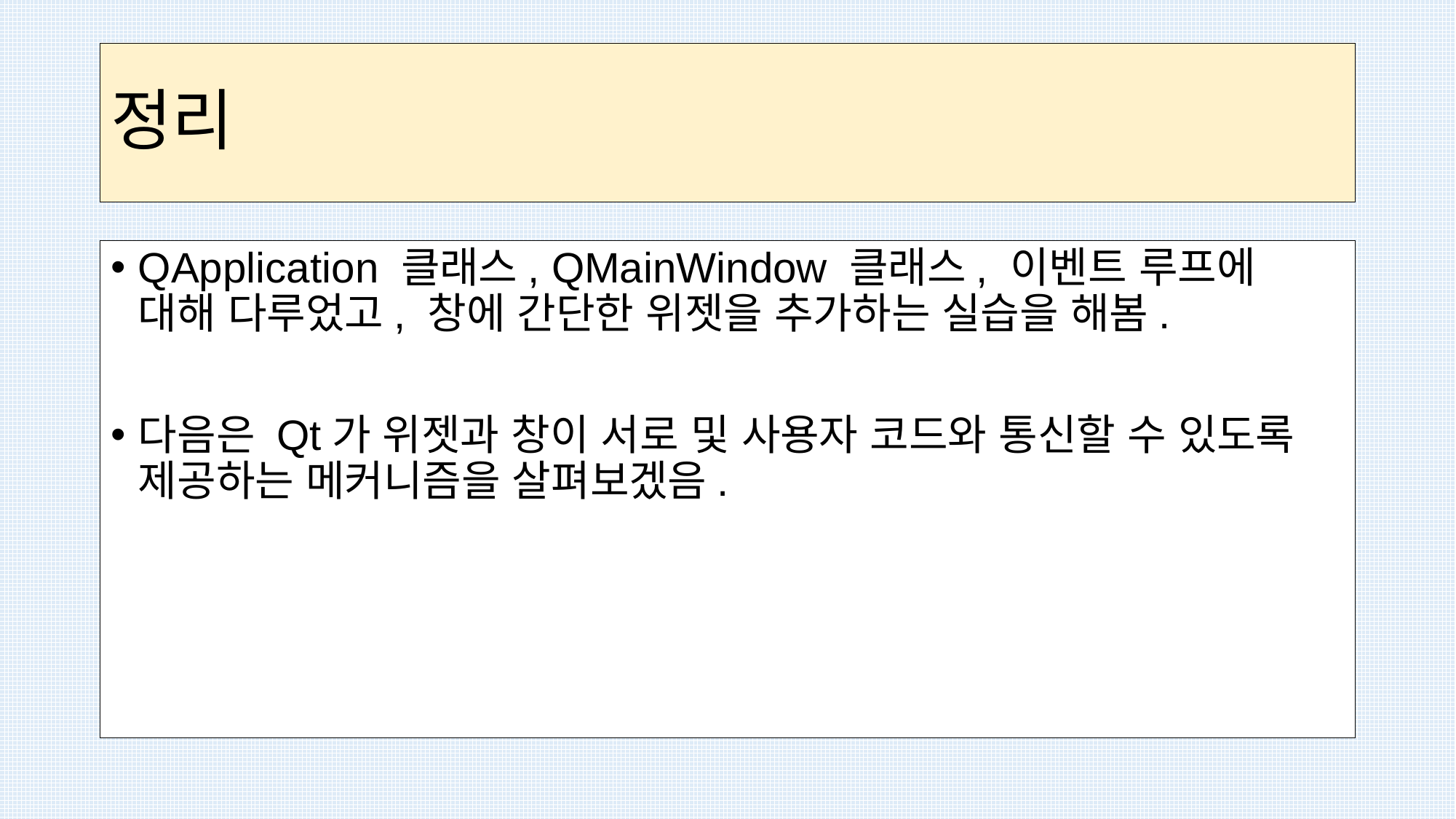

# 정리
QApplication 클래스, QMainWindow 클래스, 이벤트 루프에 대해 다루었고, 창에 간단한 위젯을 추가하는 실습을 해봄.

다음은 Qt가 위젯과 창이 서로 및 사용자 코드와 통신할 수 있도록 제공하는 메커니즘을 살펴보겠음.